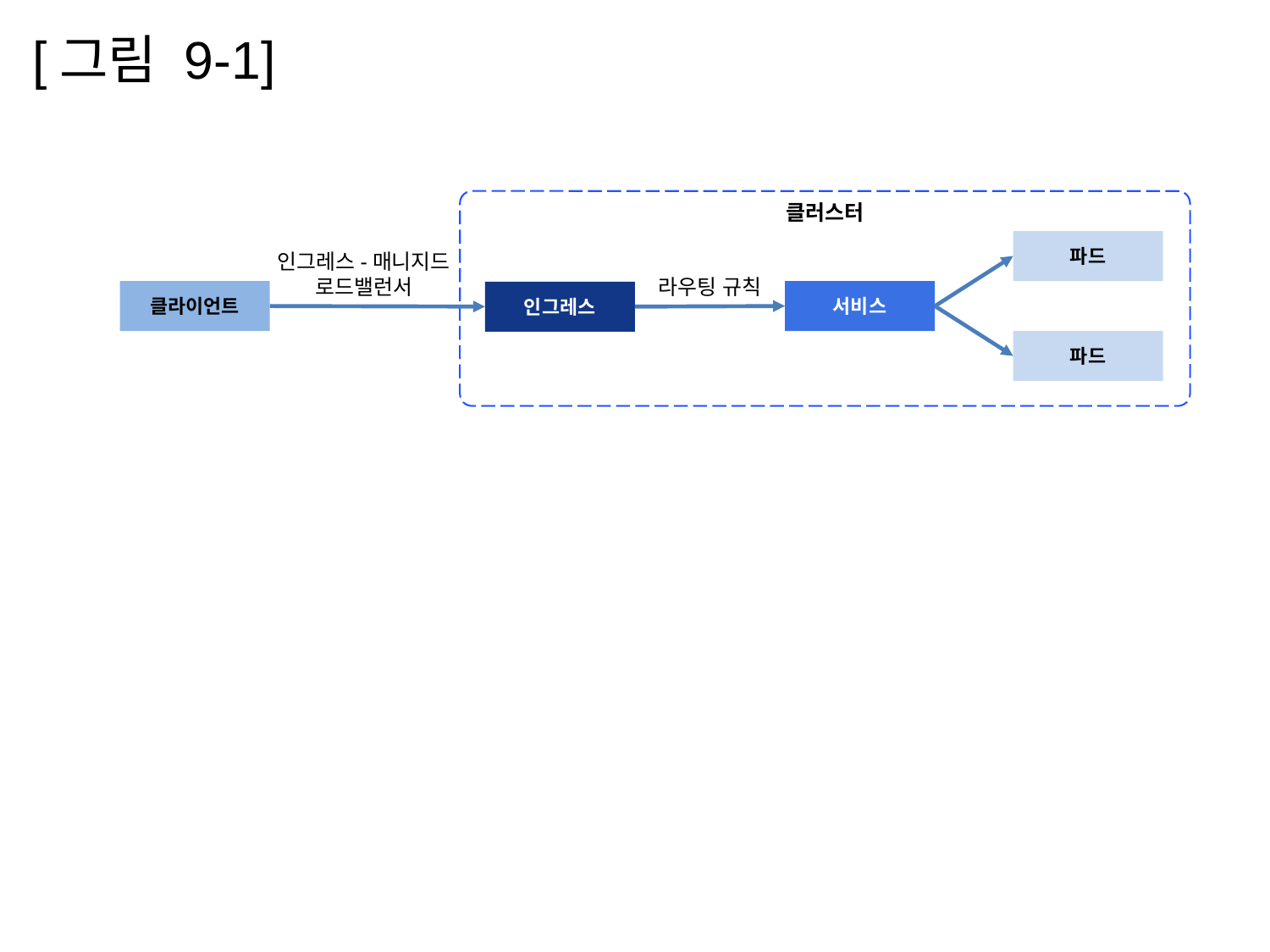

[그림 9-1]
클러스터
파드
인그레스-매니지드
로드밸런서
라우팅 규칙
클라이언트
서비스
인그레스
파드